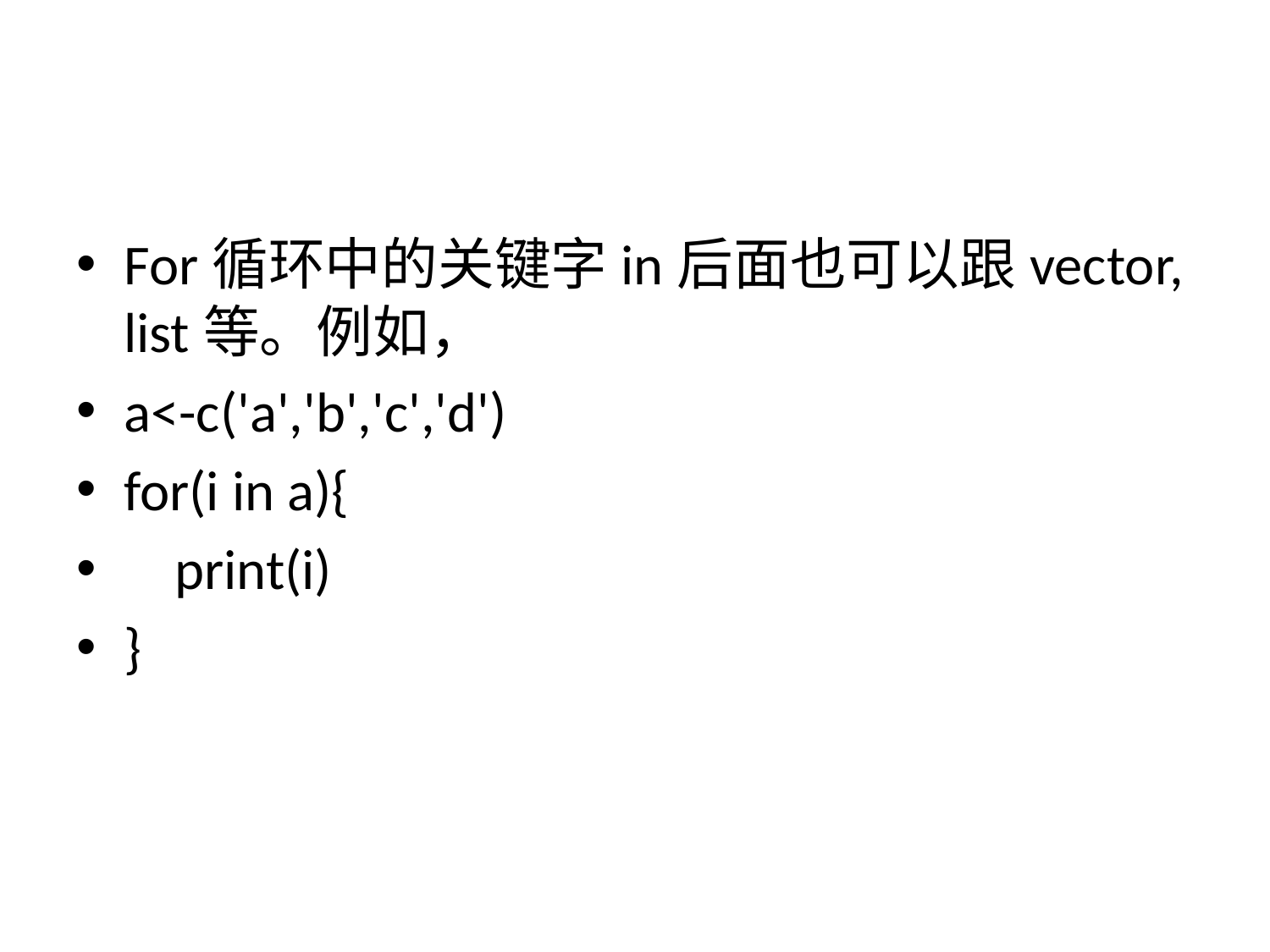

#
For循环中的关键字in后面也可以跟vector, list等。例如，
a<-c('a','b','c','d')
for(i in a){
    print(i)
}